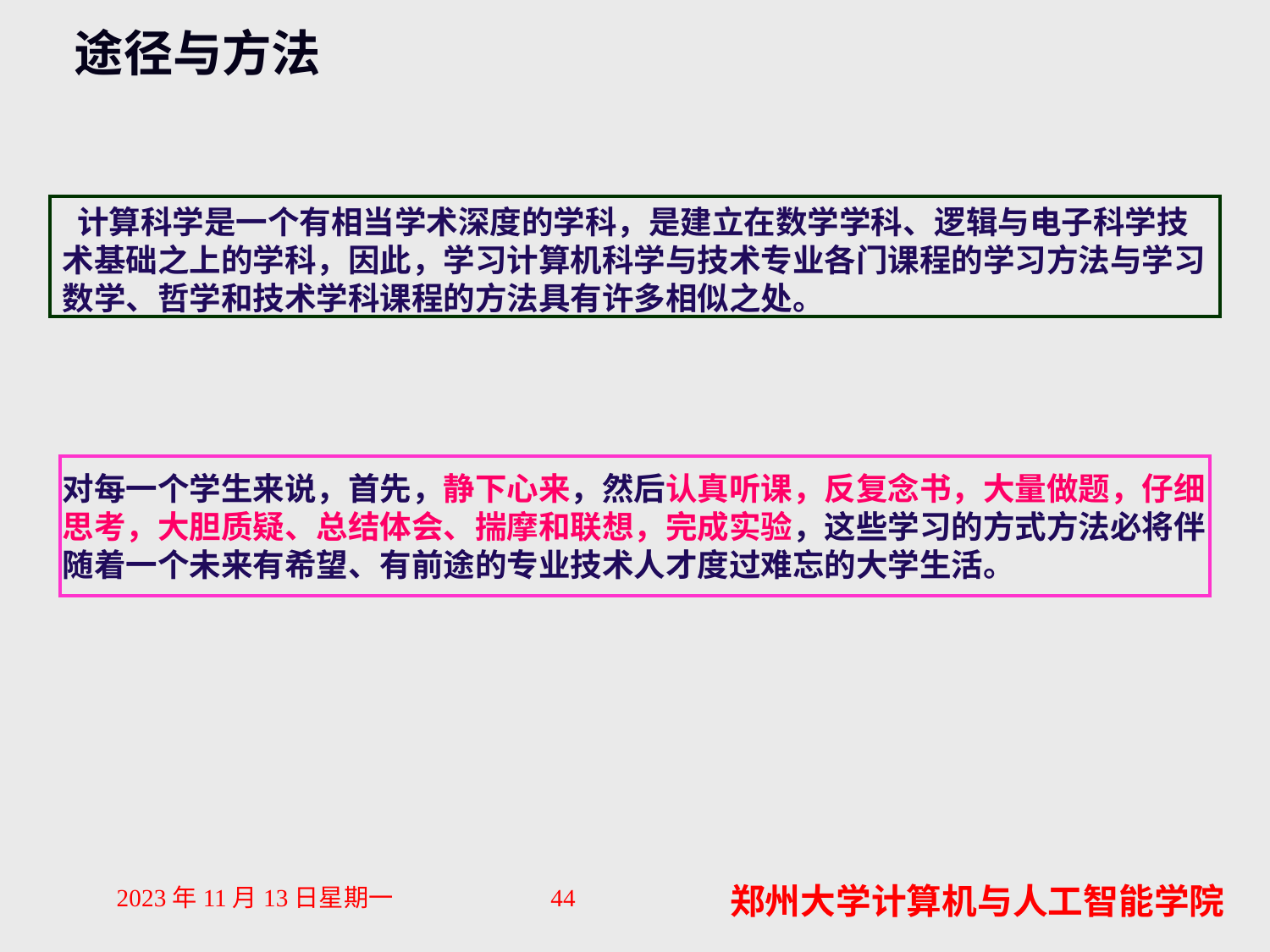

途径与方法
 计算科学是一个有相当学术深度的学科，是建立在数学学科、逻辑与电子科学技术基础之上的学科，因此，学习计算机科学与技术专业各门课程的学习方法与学习数学、哲学和技术学科课程的方法具有许多相似之处。

对每一个学生来说，首先，静下心来，然后认真听课，反复念书，大量做题，仔细思考，大胆质疑、总结体会、揣摩和联想，完成实验，这些学习的方式方法必将伴随着一个未来有希望、有前途的专业技术人才度过难忘的大学生活。